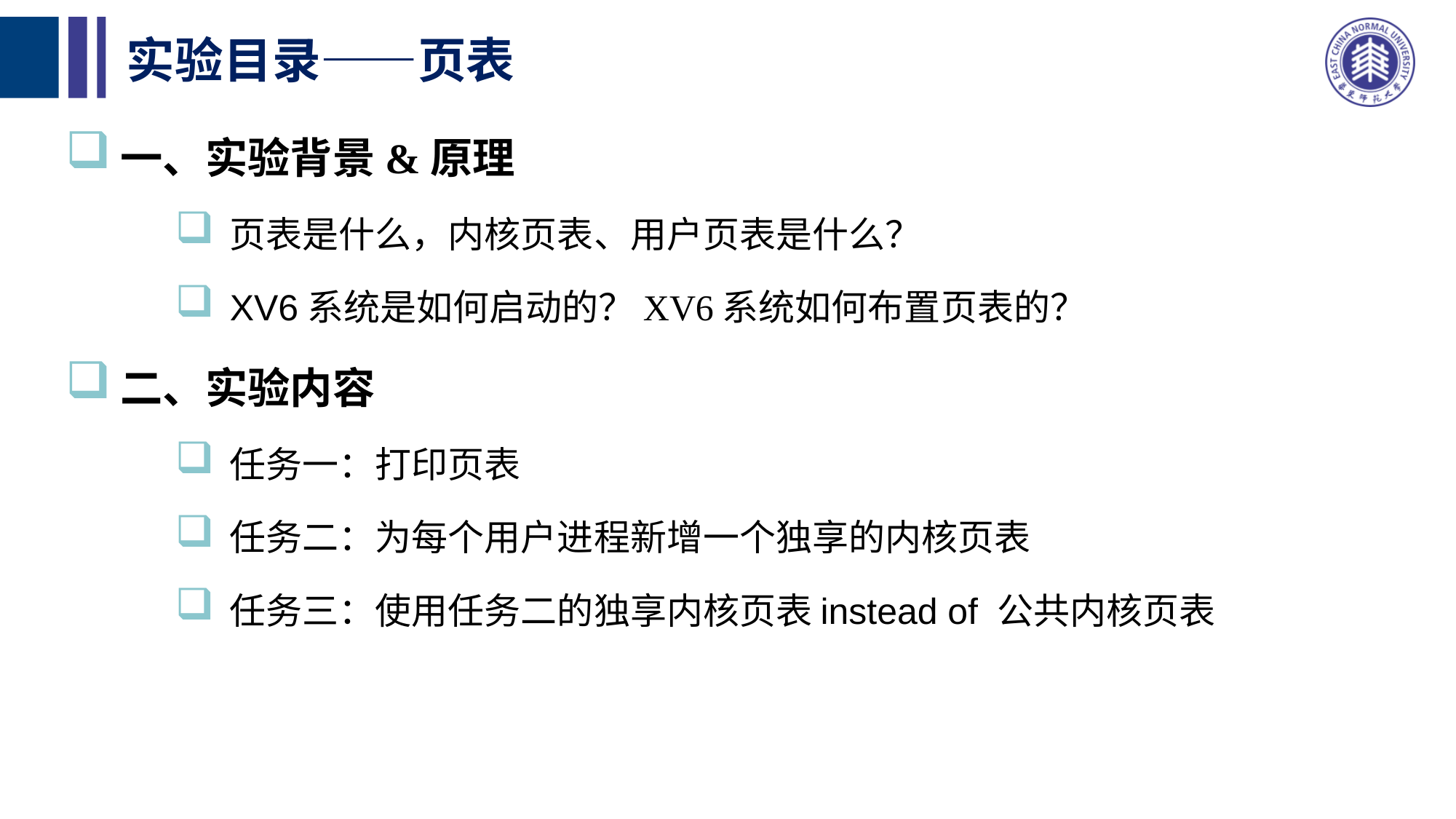

# 实验目录——页表
一、实验背景&原理
页表是什么，内核页表、用户页表是什么？
XV6系统是如何启动的？XV6系统如何布置页表的？
二、实验内容
任务一：打印页表
任务二：为每个用户进程新增一个独享的内核页表
任务三：使用任务二的独享内核页表instead of 公共内核页表

2